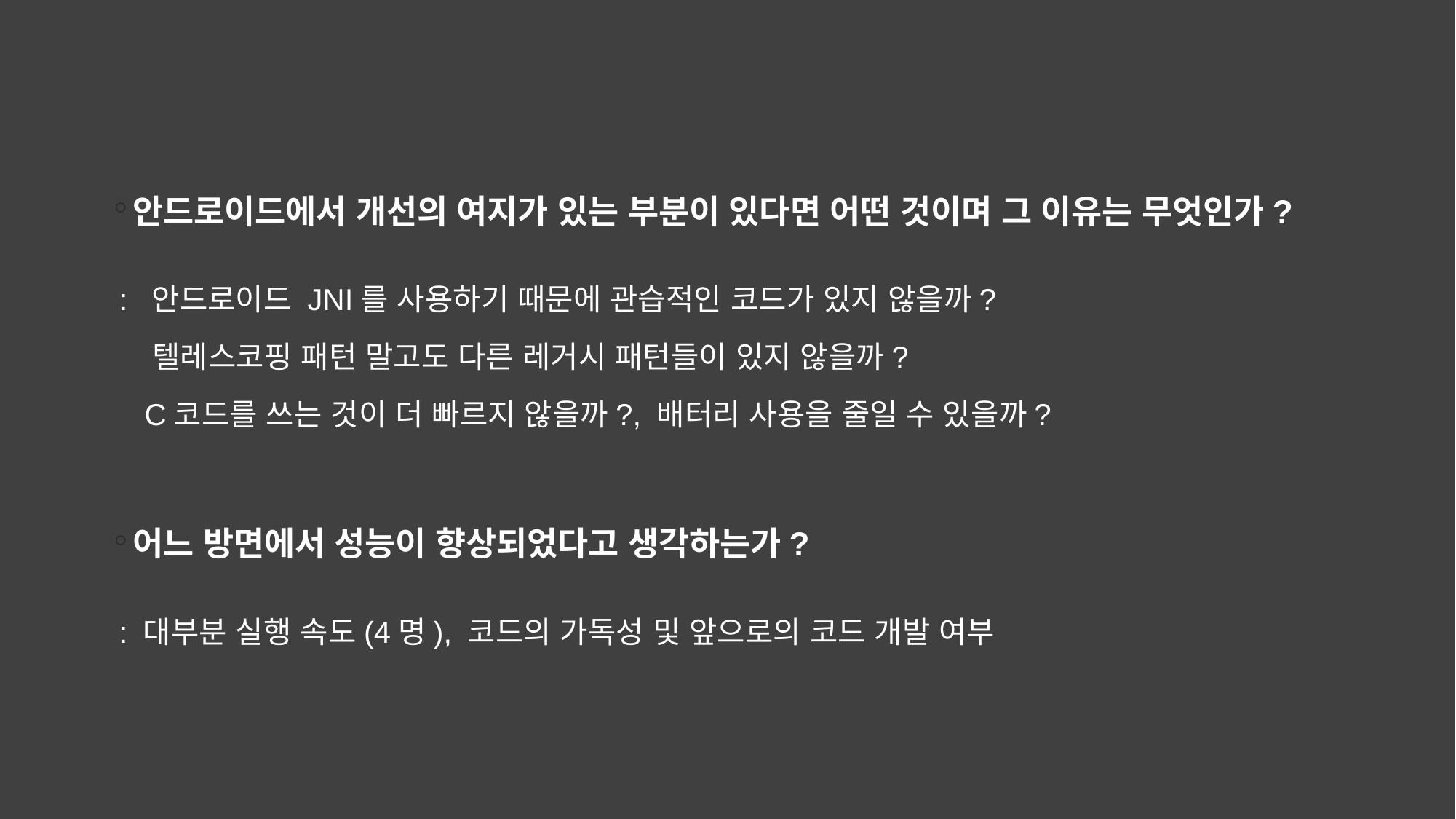

안드로이드에서 개선의 여지가 있는 부분이 있다면 어떤 것이며 그 이유는 무엇인가?
 :  안드로이드 JNI를 사용하기 때문에 관습적인 코드가 있지 않을까?
    텔레스코핑 패턴 말고도 다른 레거시 패턴들이 있지 않을까?
    C코드를 쓰는 것이 더 빠르지 않을까?, 배터리 사용을 줄일 수 있을까?

어느 방면에서 성능이 향상되었다고 생각하는가?
 : 대부분 실행 속도(4명), 코드의 가독성 및 앞으로의 코드 개발 여부